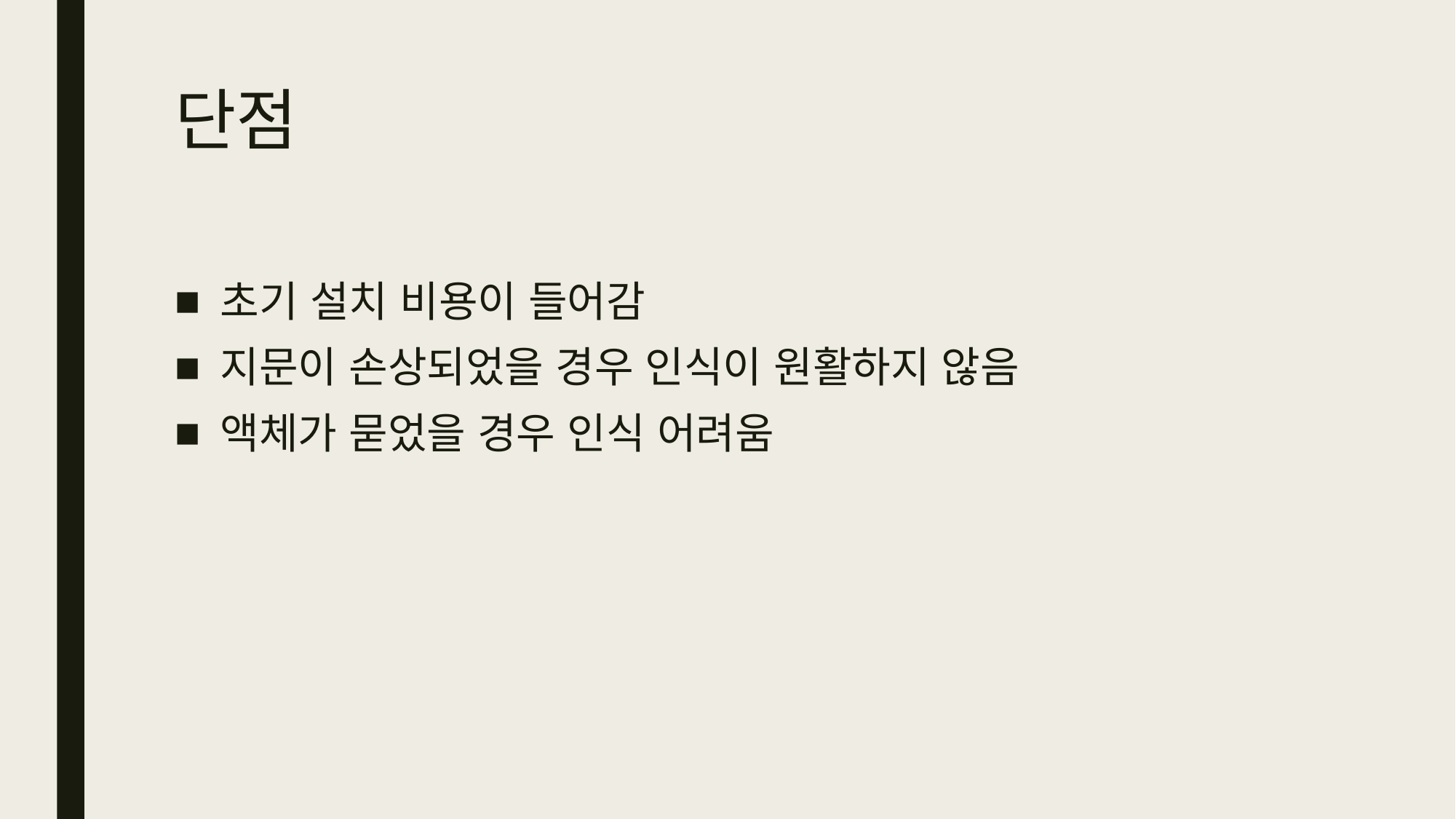

# 단점
초기 설치 비용이 들어감
지문이 손상되었을 경우 인식이 원활하지 않음
액체가 묻었을 경우 인식 어려움